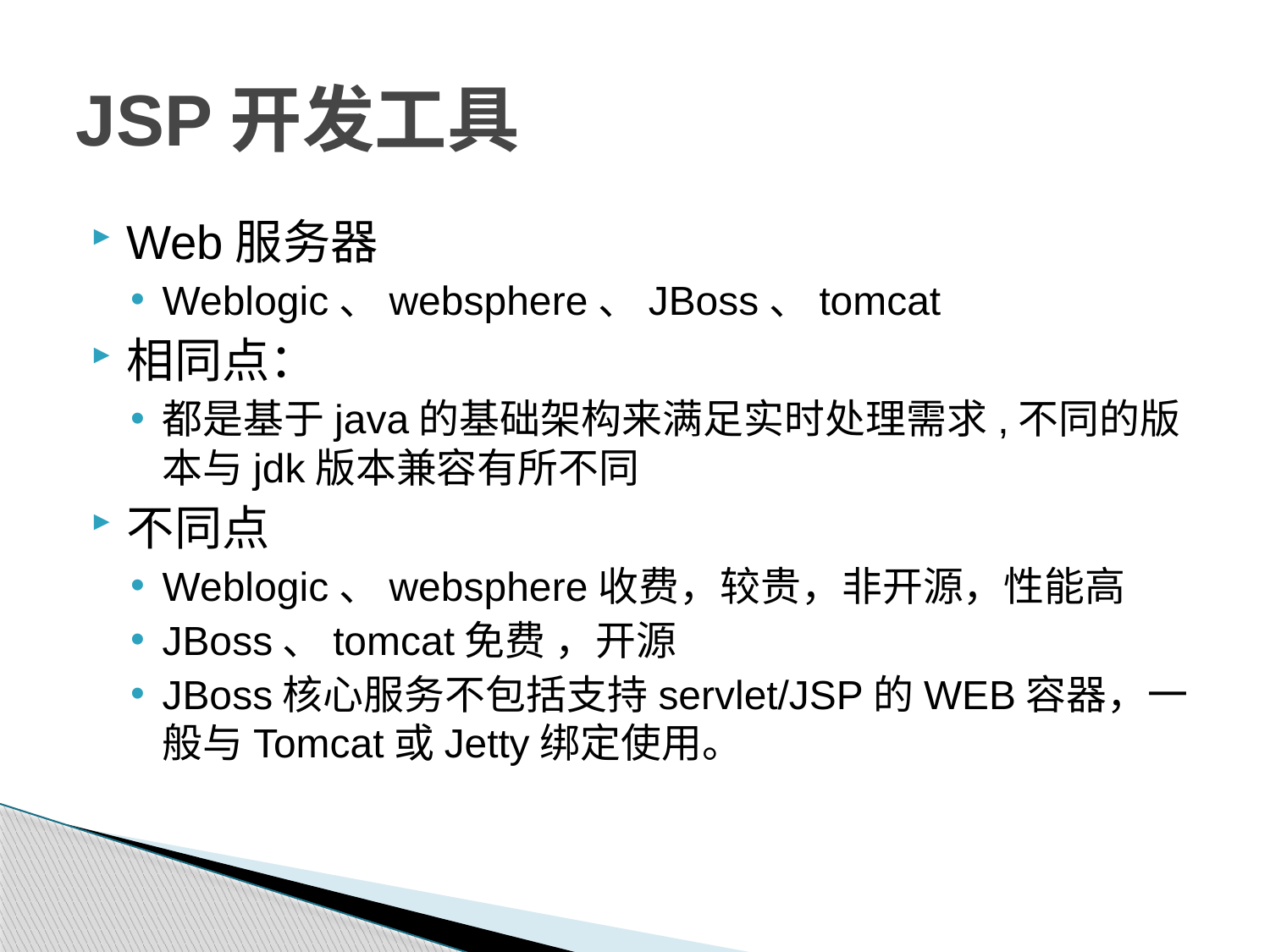

# JSP开发工具
Web服务器
Weblogic、websphere、JBoss、tomcat
相同点：
都是基于java的基础架构来满足实时处理需求,不同的版本与jdk版本兼容有所不同
不同点
Weblogic、websphere收费，较贵，非开源，性能高
JBoss、tomcat免费 ，开源
JBoss核心服务不包括支持servlet/JSP的WEB容器，一般与Tomcat或Jetty绑定使用。